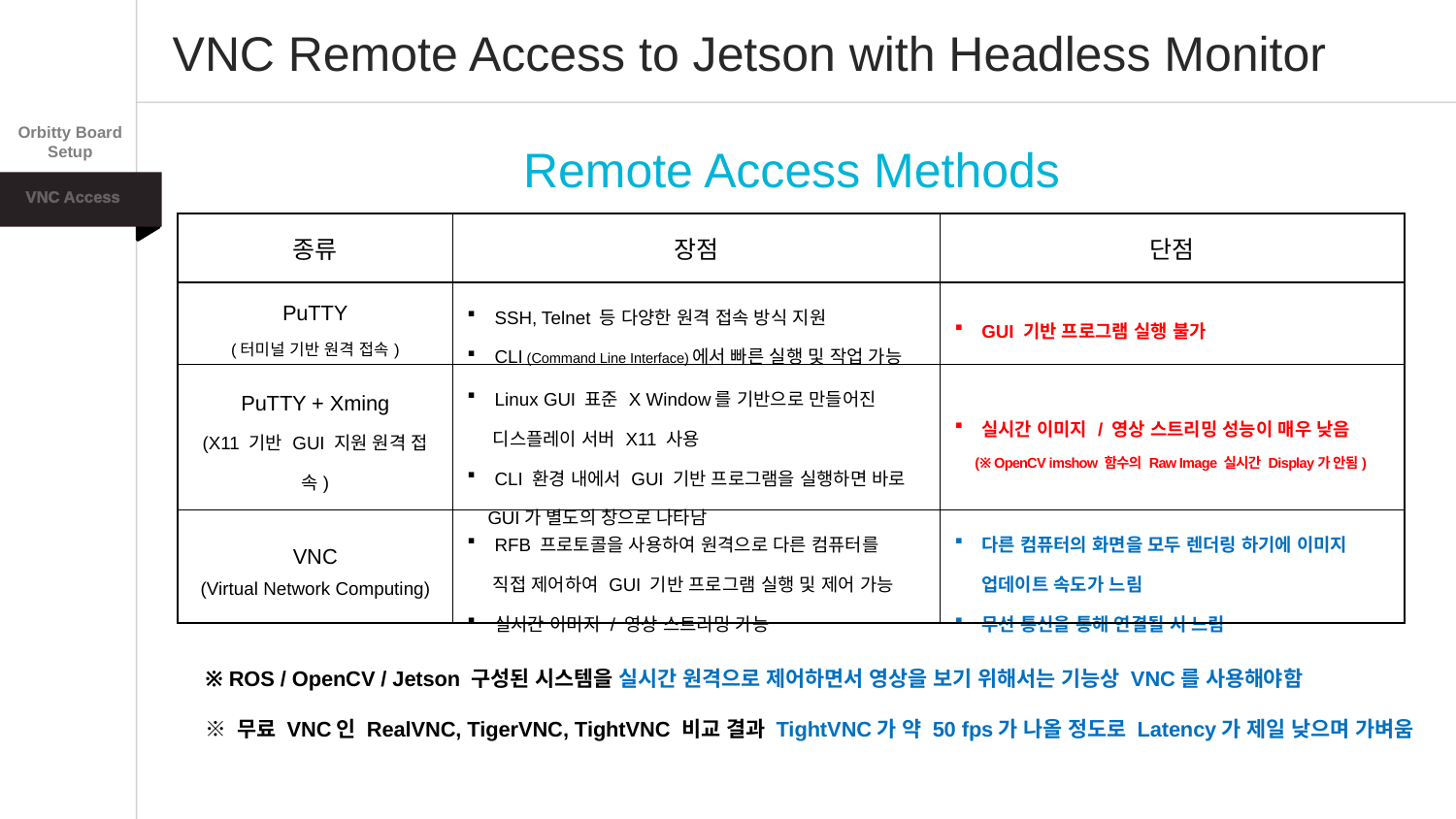

VNC Remote Access to Jetson with Headless Monitor
Remote Access Methods
Orbitty Board
Setup
VNC Access

| 종류 | 장점 | 단점 |
| --- | --- | --- |
| PuTTY (터미널 기반 원격 접속) | SSH, Telnet 등 다양한 원격 접속 방식 지원 CLI (Command Line Interface)에서 빠른 실행 및 작업 가능 | GUI 기반 프로그램 실행 불가 |
| PuTTY + Xming (X11 기반 GUI 지원 원격 접속) | Linux GUI 표준 X Window를 기반으로 만들어진 디스플레이 서버 X11 사용 CLI 환경 내에서 GUI 기반 프로그램을 실행하면 바로 GUI가 별도의 창으로 나타남 | 실시간 이미지 / 영상 스트리밍 성능이 매우 낮음 (※ OpenCV imshow 함수의 Raw Image 실시간 Display가 안됨) |
| VNC (Virtual Network Computing) | RFB 프로토콜을 사용하여 원격으로 다른 컴퓨터를 직접 제어하여 GUI 기반 프로그램 실행 및 제어 가능 실시간 이미지 / 영상 스트리밍 가능 | 다른 컴퓨터의 화면을 모두 렌더링 하기에 이미지 업데이트 속도가 느림 무선 통신을 통해 연결될 시 느림 |
※ ROS / OpenCV / Jetson 구성된 시스템을 실시간 원격으로 제어하면서 영상을 보기 위해서는 기능상 VNC를 사용해야함
※ 무료 VNC인 RealVNC, TigerVNC, TightVNC 비교 결과 TightVNC가 약 50 fps가 나올 정도로 Latency가 제일 낮으며 가벼움